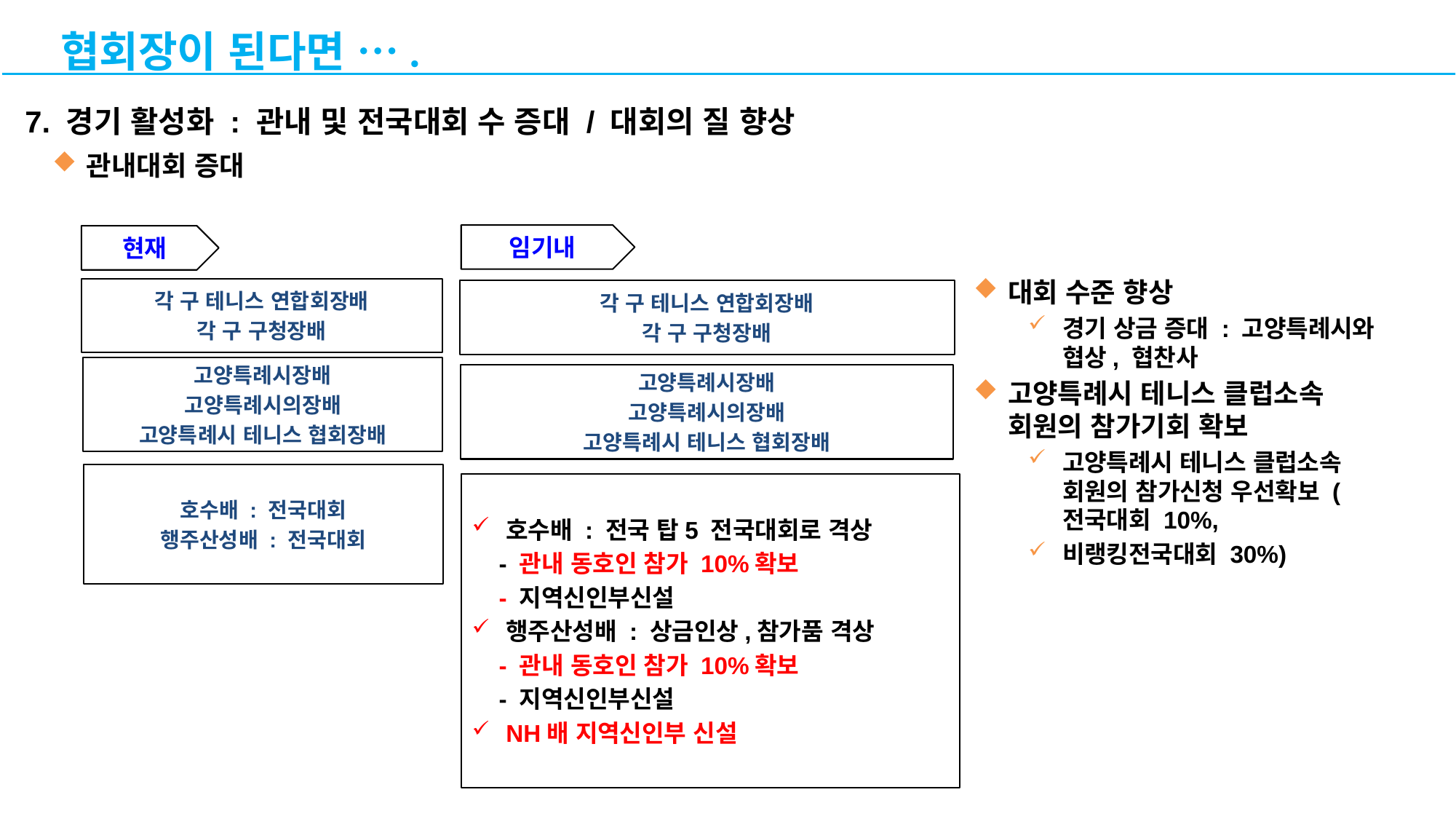

협회장이 된다면 ….
7. 경기 활성화 : 관내 및 전국대회 수 증대 / 대회의 질 향상
관내대회 증대
임기내
현재
대회 수준 향상
경기 상금 증대 : 고양특례시와 협상, 협찬사
고양특례시 테니스 클럽소속 회원의 참가기회 확보
고양특례시 테니스 클럽소속 회원의 참가신청 우선확보 (전국대회 10%,
비랭킹전국대회 30%)
각 구 테니스 연합회장배
각 구 구청장배
각 구 테니스 연합회장배
각 구 구청장배
고양특례시장배
고양특례시의장배
고양특례시 테니스 협회장배
고양특례시장배
고양특례시의장배
고양특례시 테니스 협회장배
호수배 : 전국대회
행주산성배 : 전국대회
호수배 : 전국 탑5 전국대회로 격상
    - 관내 동호인 참가 10%확보
    - 지역신인부신설
행주산성배 : 상금인상,참가품 격상
    - 관내 동호인 참가 10%확보
    - 지역신인부신설
NH배 지역신인부 신설